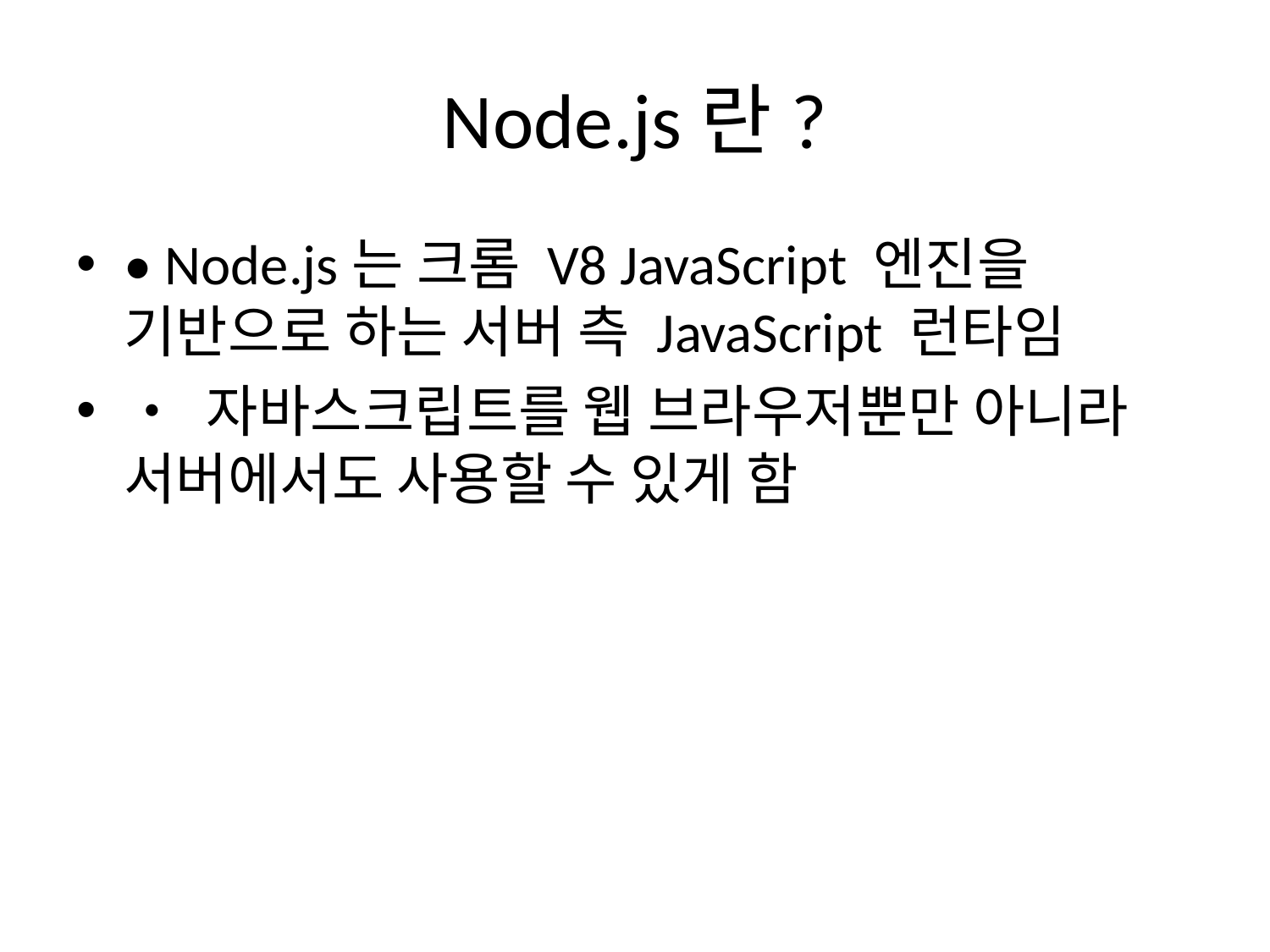

# Node.js란?
• Node.js는 크롬 V8 JavaScript 엔진을 기반으로 하는 서버 측 JavaScript 런타임
• 자바스크립트를 웹 브라우저뿐만 아니라 서버에서도 사용할 수 있게 함